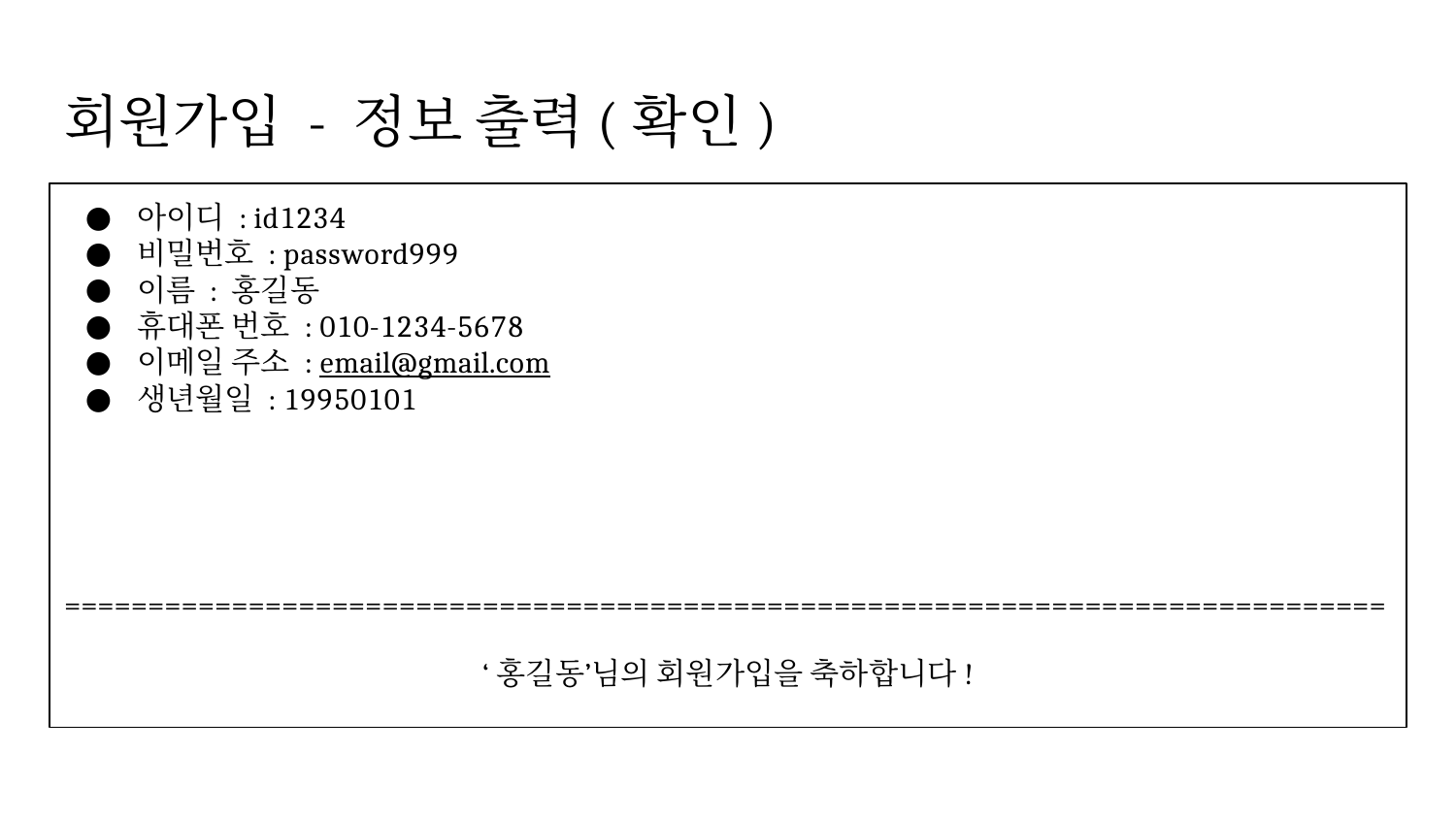

# 회원가입 - 정보 출력(확인)
아이디 : id1234
비밀번호 : password999
이름 : 홍길동
휴대폰 번호 : 010-1234-5678
이메일 주소 : email@gmail.com
생년월일 : 19950101

===============================================================================
‘홍길동’님의 회원가입을 축하합니다!